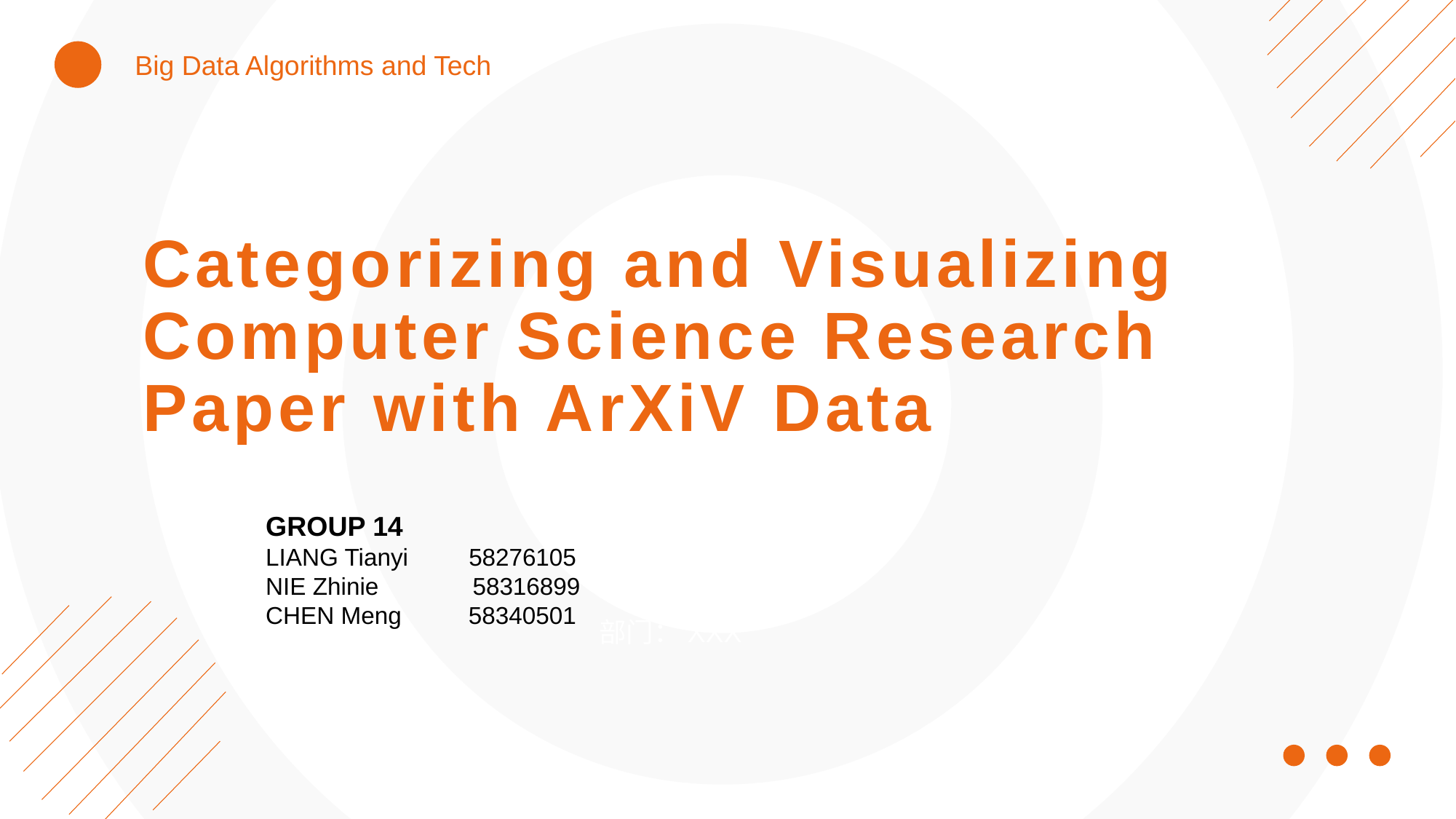

Big Data Algorithms and Tech​
Categorizing and Visualizing Computer Science Research Paper with ArXiV Data
GROUP 14
LIANG Tianyi         58276105
NIE Zhinie              58316899
CHEN Meng          58340501
部门：XXX